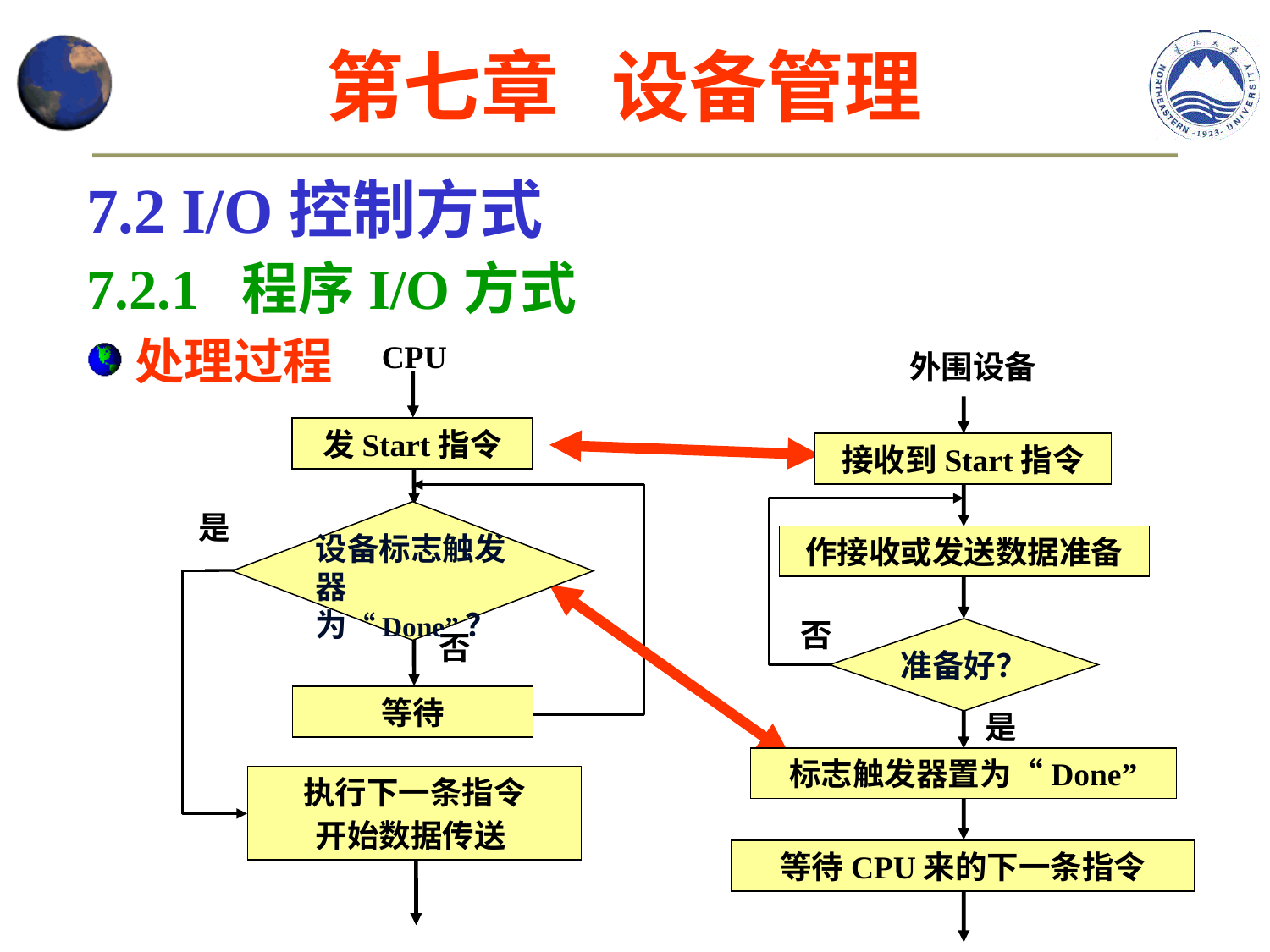

第七章   设备管理
7.2 I/O控制方式
7.2.1  程序I/O方式
处理过程
CPU
外围设备

发Start指令
接收到Start指令

是

作接收或发送数据准备
设备标志触发器为“Done”？

否
准备好？
否

等待
是

标志触发器置为“Done”
执行下一条指令
开始数据传送

等待CPU来的下一条指令